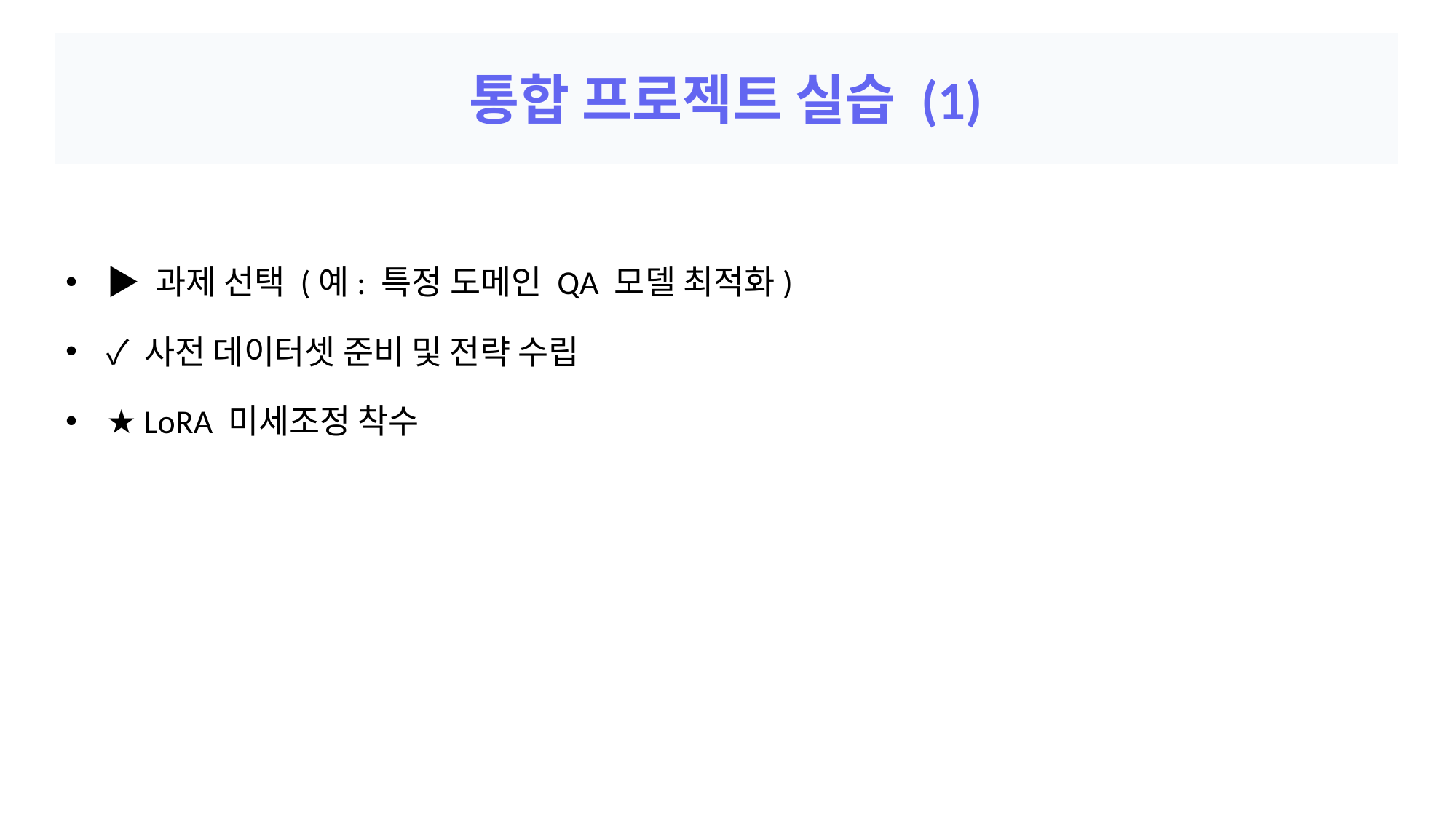

# 통합 프로젝트 실습 (1)

▶ 과제 선택 (예: 특정 도메인 QA 모델 최적화)
✓ 사전 데이터셋 준비 및 전략 수립
★ LoRA 미세조정 착수